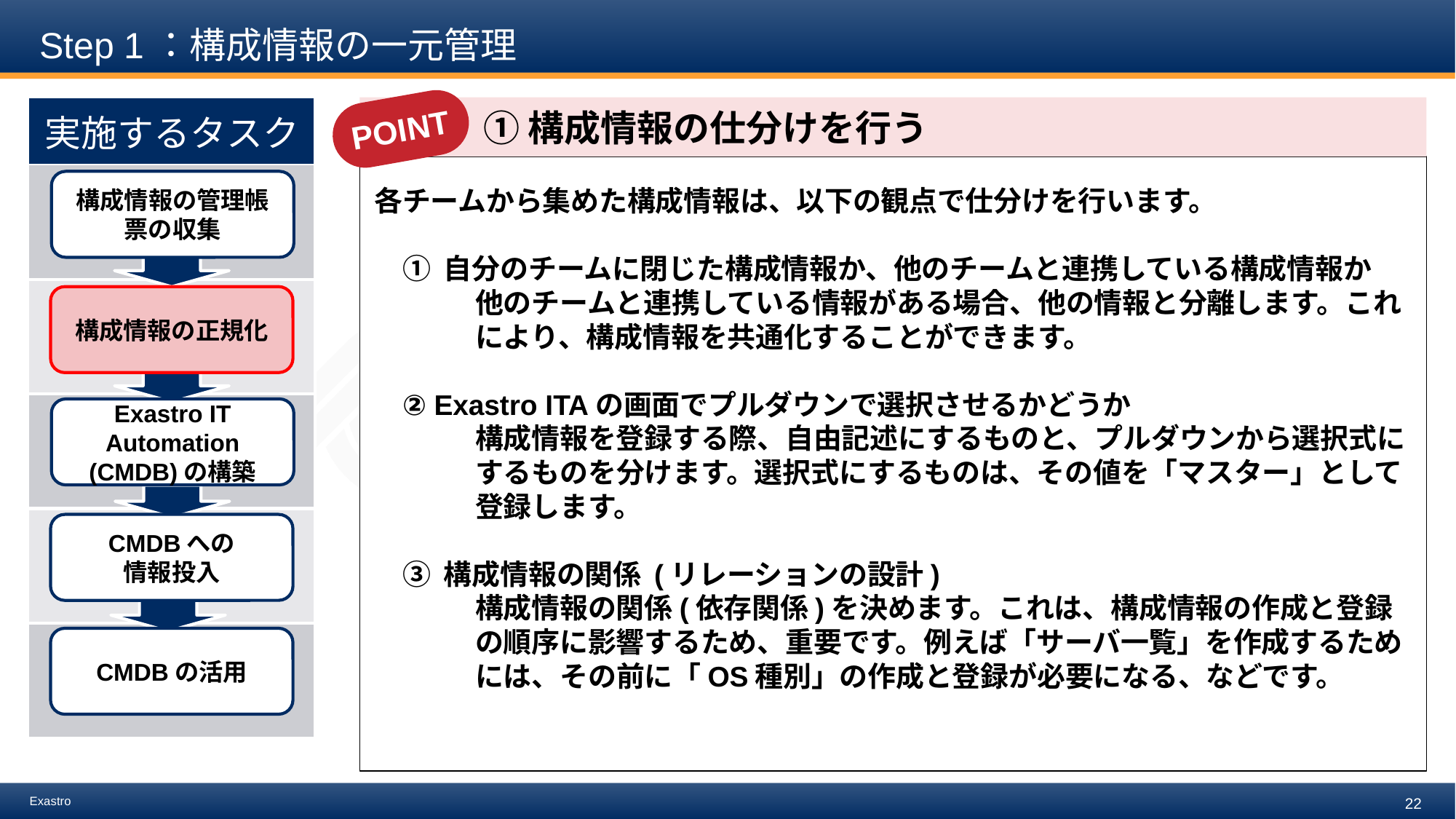

# Step 1：構成情報の一元管理
POINT
| 実施するタスク |
| --- |
|  |
|  |
|  |
|  |
|  |
　　　① 構成情報の仕分けを行う

各チームから集めた構成情報は、以下の観点で仕分けを行います。

① 自分のチームに閉じた構成情報か、他のチームと連携している構成情報か
他のチームと連携している情報がある場合、他の情報と分離します。これにより、構成情報を共通化することができます。

② Exastro ITAの画面でプルダウンで選択させるかどうか
構成情報を登録する際、自由記述にするものと、プルダウンから選択式にするものを分けます。選択式にするものは、その値を「マスター」として登録します。

③ 構成情報の関係 (リレーションの設計)
構成情報の関係(依存関係)を決めます。これは、構成情報の作成と登録の順序に影響するため、重要です。例えば「サーバ一覧」を作成するためには、その前に「OS種別」の作成と登録が必要になる、などです。
構成情報の管理帳票の収集

構成情報の正規化

Exastro IT Automation
(CMDB)の構築

CMDBへの
情報投入

CMDBの活用